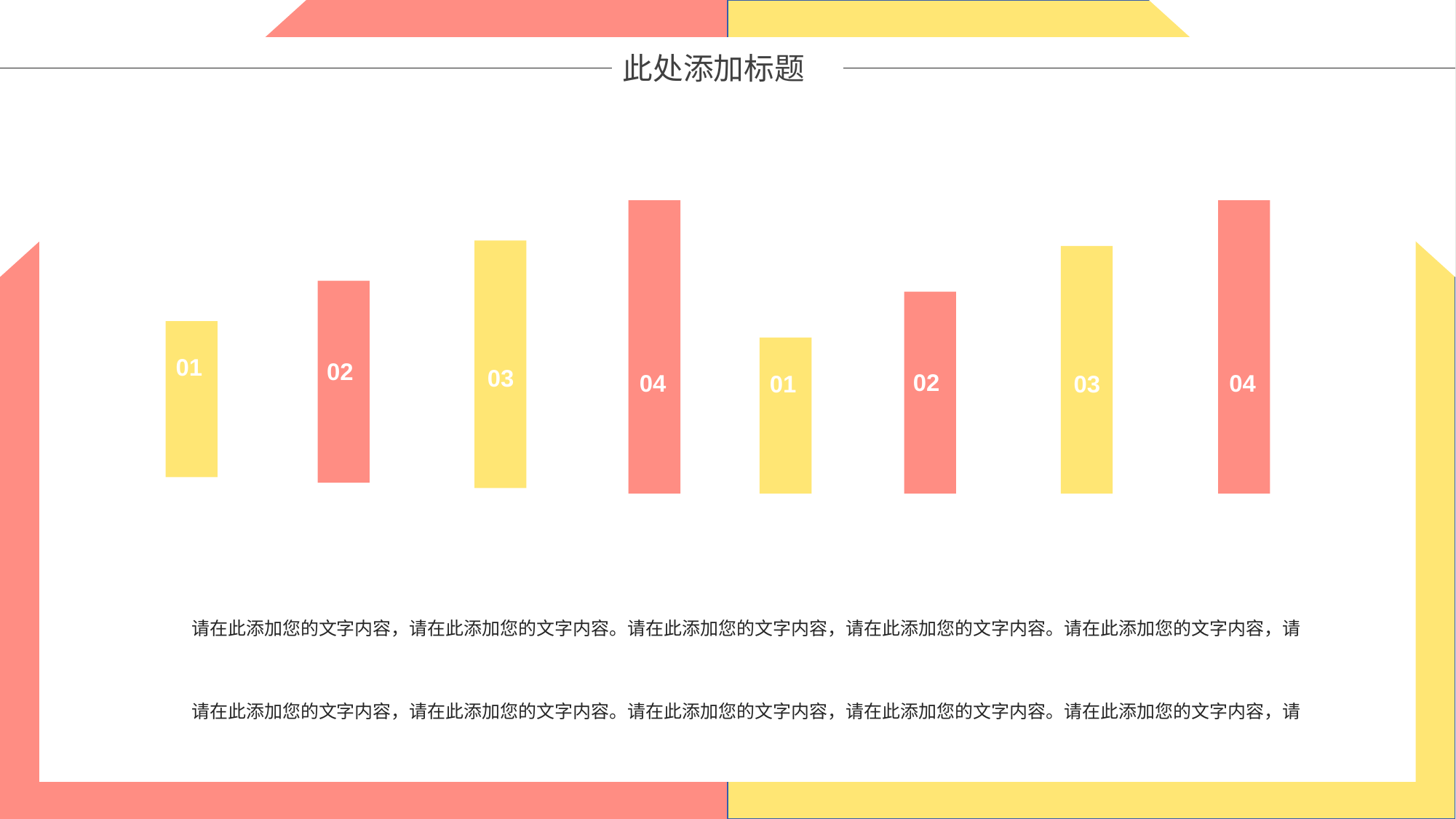

此处添加标题

01
02
03
02
04
04
01
03
请在此添加您的文字内容，请在此添加您的文字内容。请在此添加您的文字内容，请在此添加您的文字内容。请在此添加您的文字内容，请
请在此添加您的文字内容，请在此添加您的文字内容。请在此添加您的文字内容，请在此添加您的文字内容。请在此添加您的文字内容，请